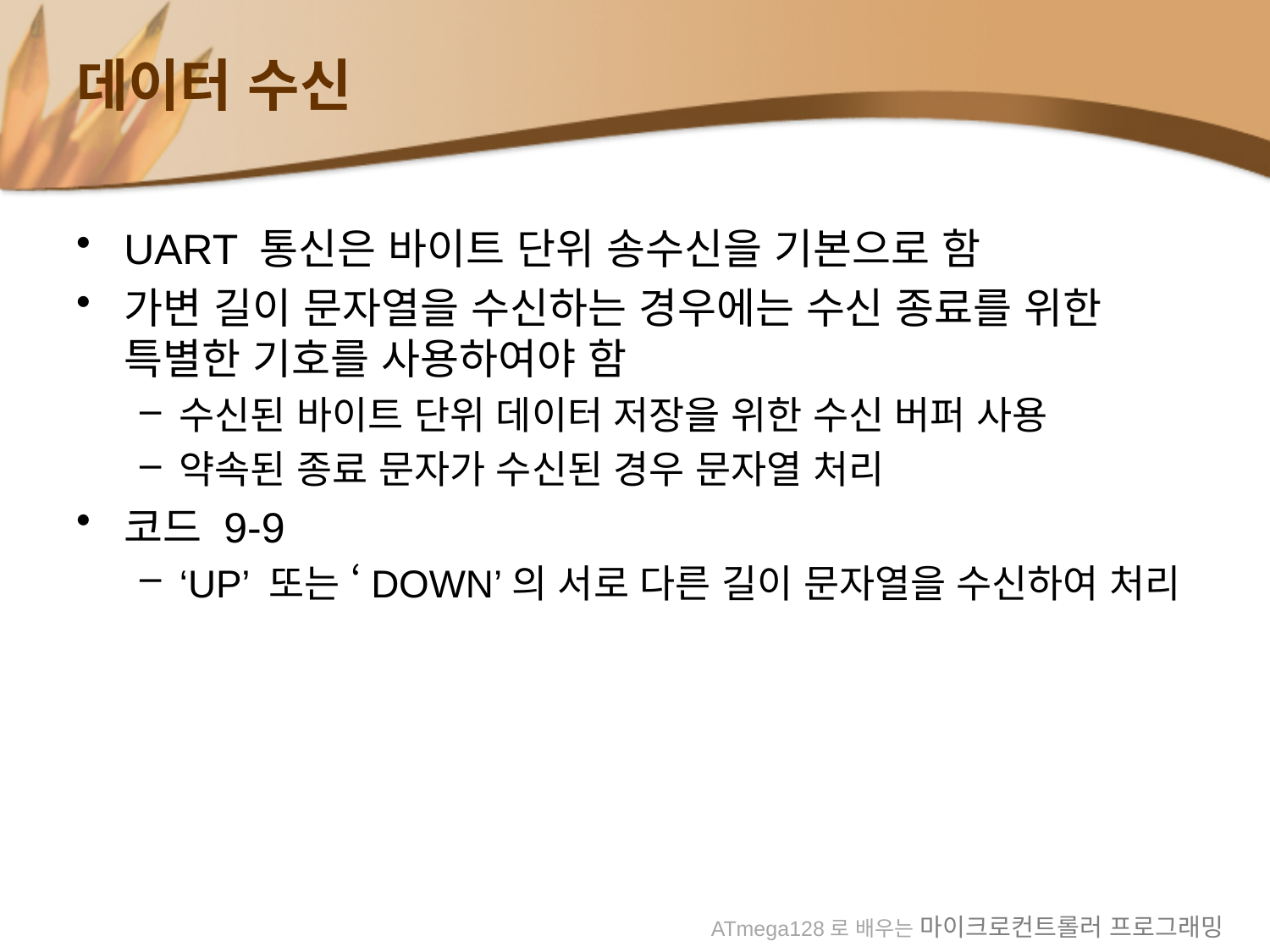

# 데이터 수신
UART 통신은 바이트 단위 송수신을 기본으로 함
가변 길이 문자열을 수신하는 경우에는 수신 종료를 위한 특별한 기호를 사용하여야 함
수신된 바이트 단위 데이터 저장을 위한 수신 버퍼 사용
약속된 종료 문자가 수신된 경우 문자열 처리
코드 9-9
‘UP’ 또는 ‘DOWN’의 서로 다른 길이 문자열을 수신하여 처리